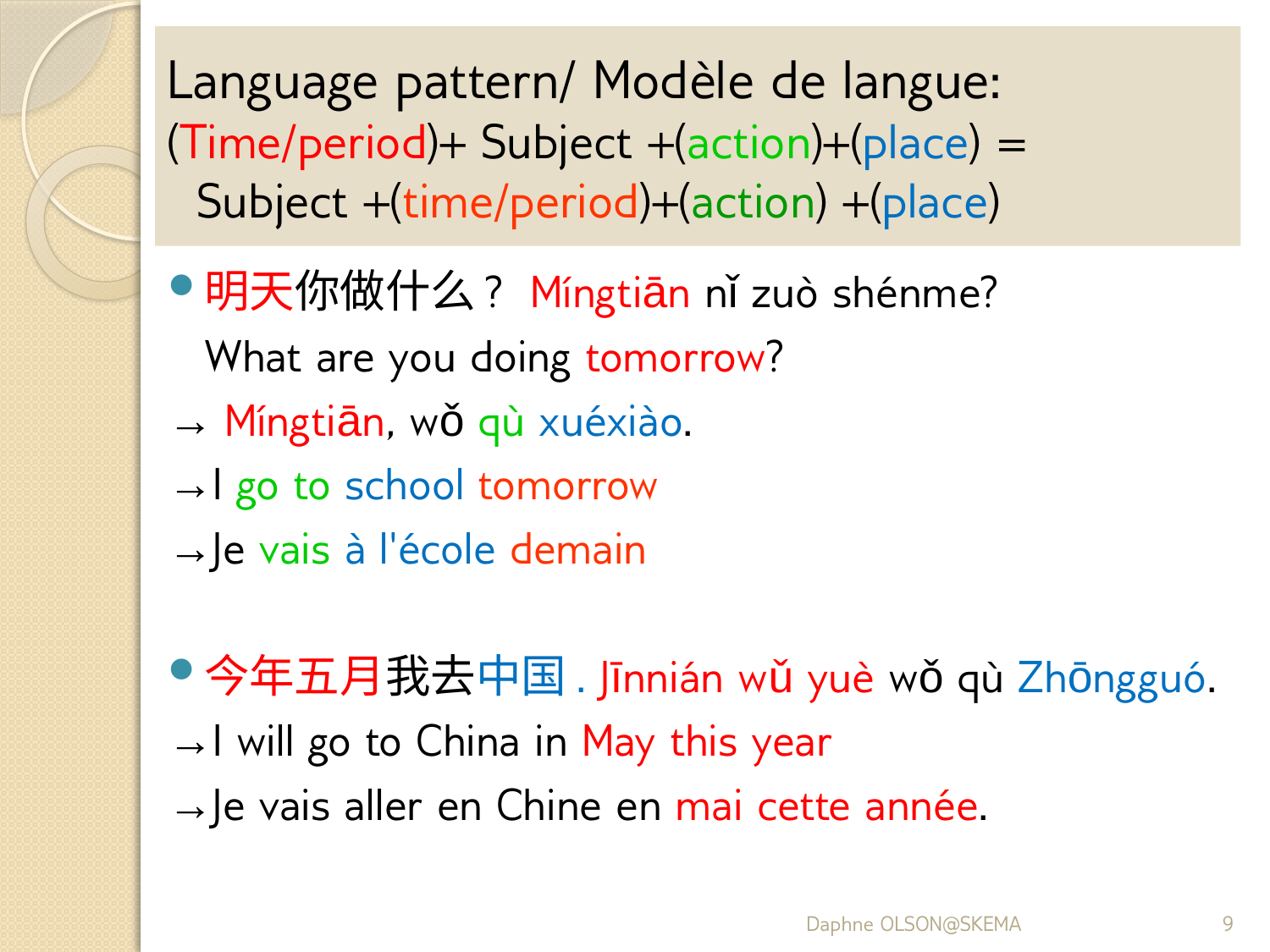

# Language pattern/ Modèle de langue: (Time/period)+ Subject +(action)+(place) = Subject +(time/period)+(action) +(place)
明天你做什么?  Míngtiān nǐ zuò shénme?
	What are you doing tomorrow?
→ Míngtiān, wǒ qù xuéxiào.
→I go to school tomorrow
→Je vais à l'école demain

今年五月我去中国. Jīnnián wǔ yuè wǒ qù Zhōngguó.
→I will go to China in May this year
→Je vais aller en Chine en mai cette année.

Daphne OLSON@SKEMA
9